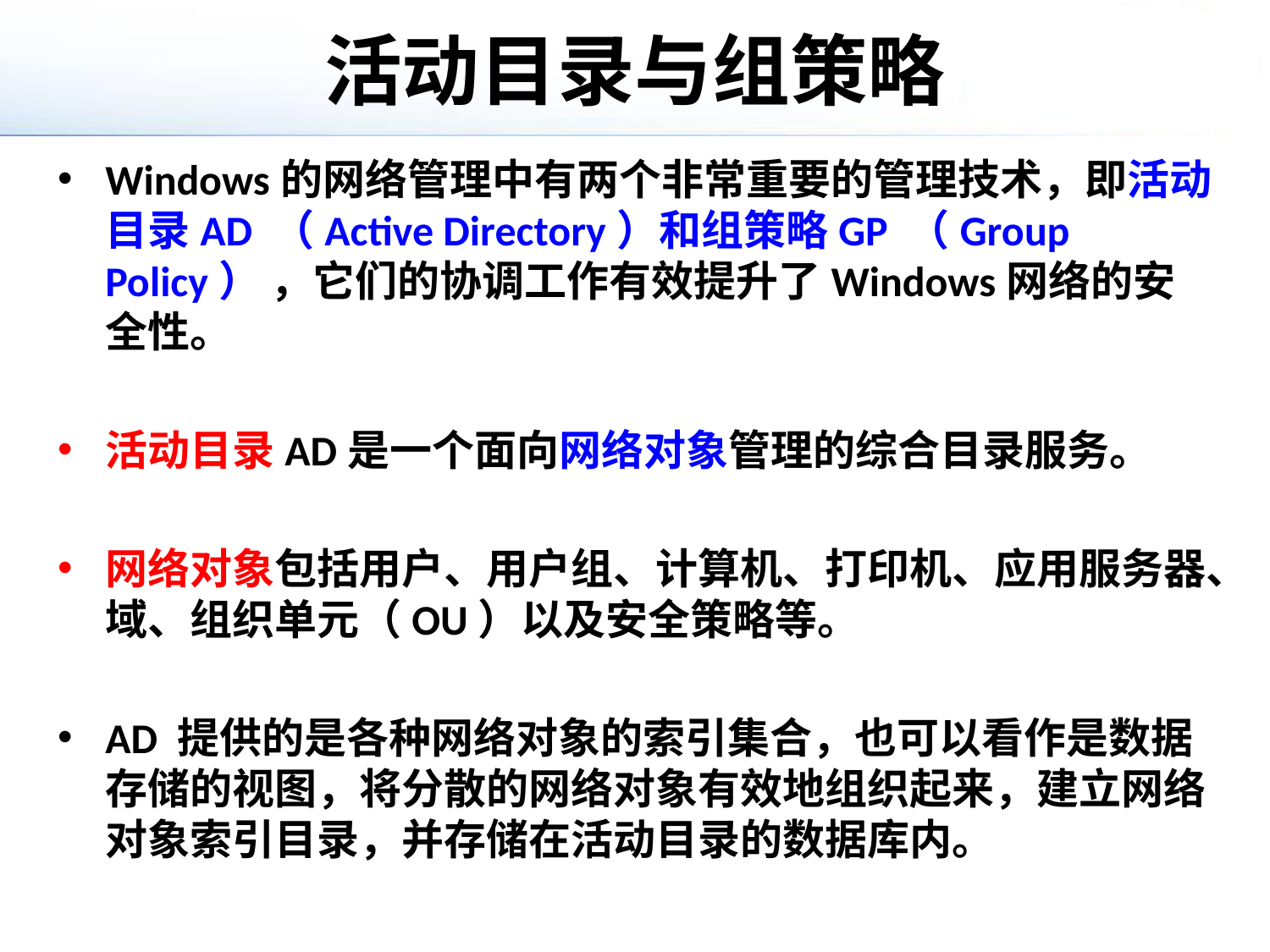

# 活动目录与组策略
Windows的网络管理中有两个非常重要的管理技术，即活动目录AD （Active Directory）和组策略GP （Group Policy） ，它们的协调工作有效提升了Windows网络的安全性。

活动目录AD是一个面向网络对象管理的综合目录服务。

网络对象包括用户、用户组、计算机、打印机、应用服务器、域、组织单元（OU）以及安全策略等。

AD 提供的是各种网络对象的索引集合，也可以看作是数据存储的视图，将分散的网络对象有效地组织起来，建立网络对象索引目录，并存储在活动目录的数据库内。